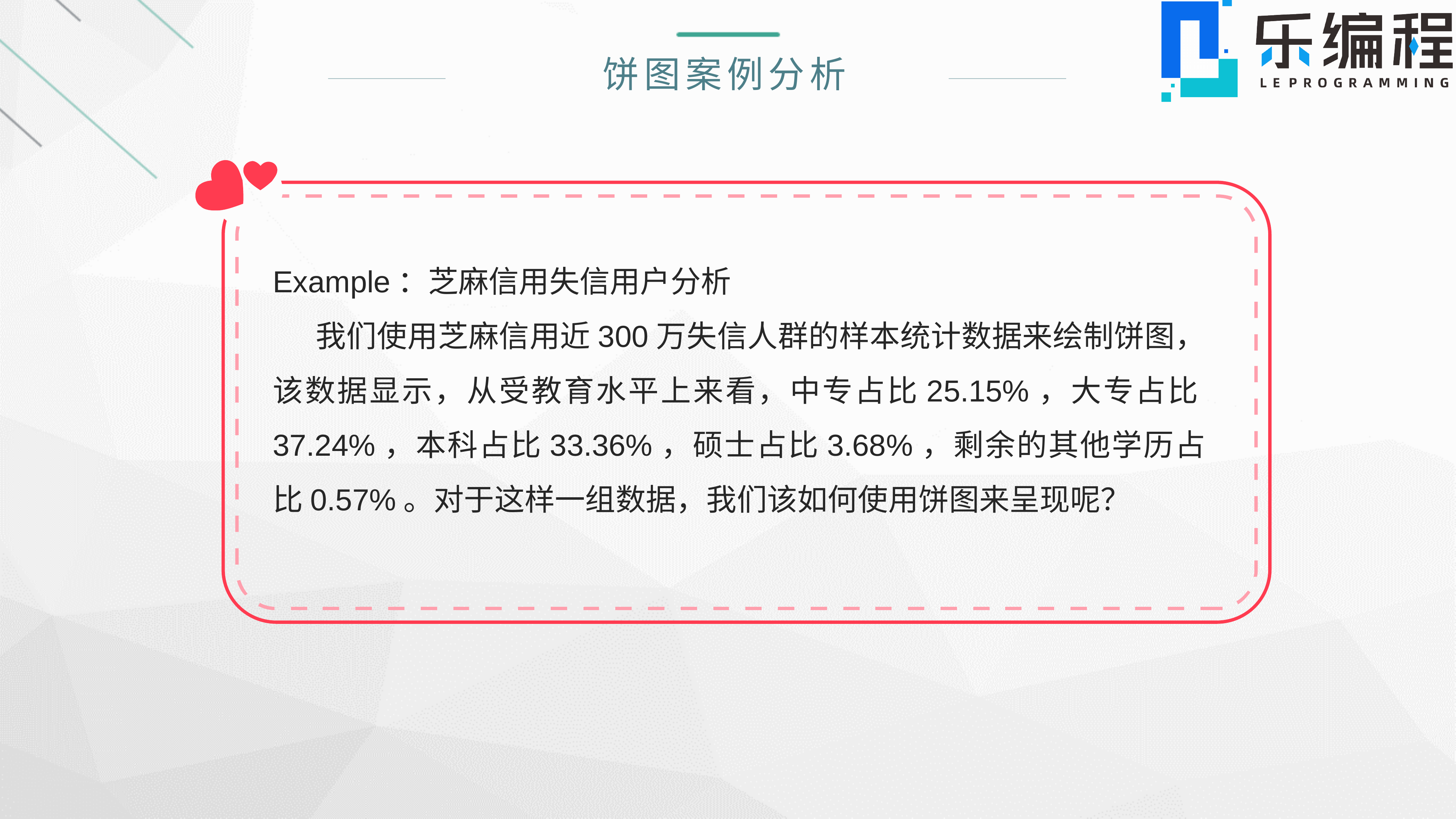

饼图案例分析

Example：芝麻信用失信用户分析
     我们使用芝麻信用近300万失信人群的样本统计数据来绘制饼图，该数据显示，从受教育水平上来看，中专占比25.15%，大专占比37.24%，本科占比33.36%，硕士占比3.68%，剩余的其他学历占比0.57%。对于这样一组数据，我们该如何使用饼图来呈现呢？